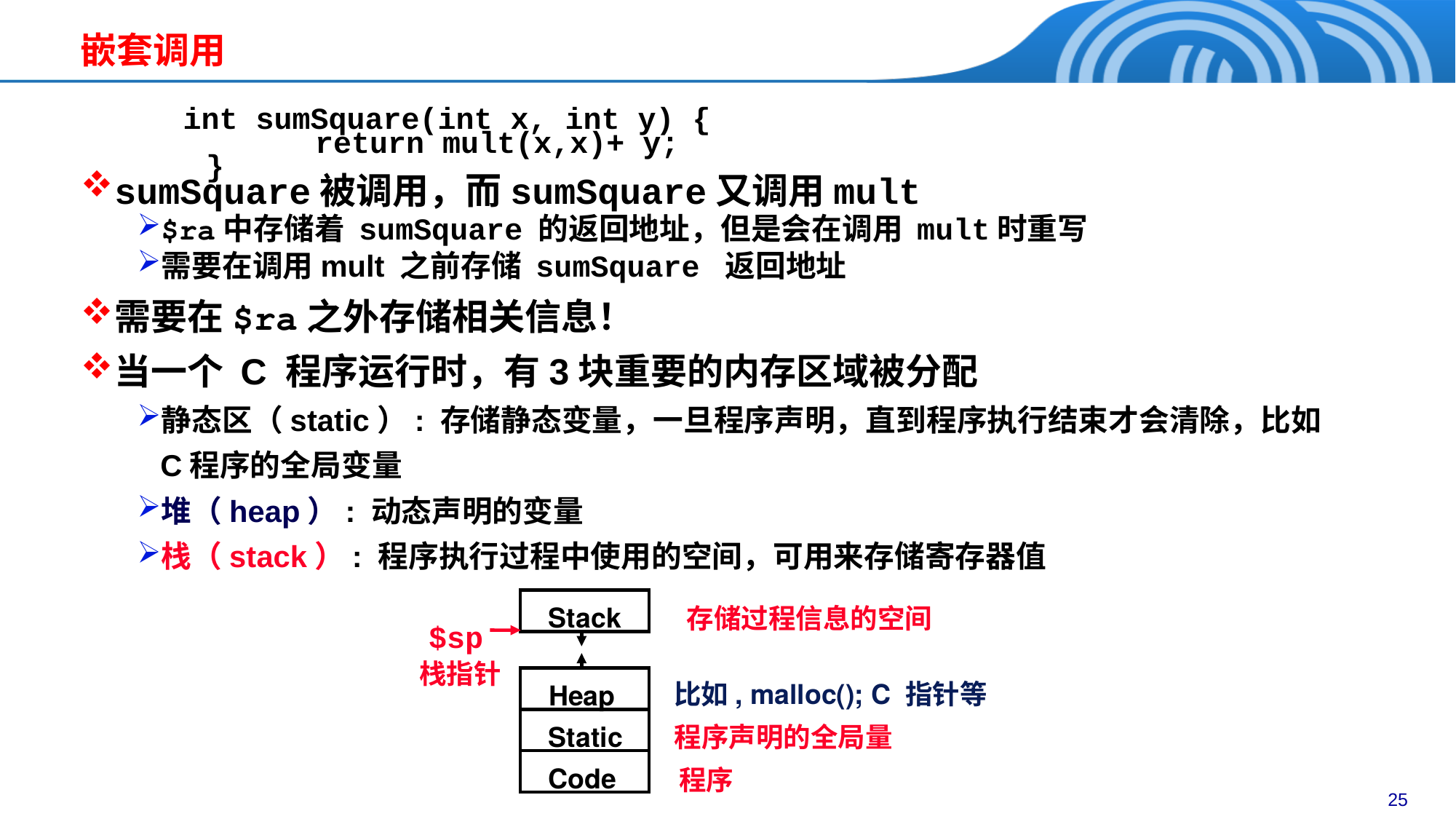

嵌套调用
int sumSquare(int x, int y) {
	return mult(x,x)+ y;
}
sumSquare被调用，而sumSquare又调用mult
$ra中存储着 sumSquare 的返回地址，但是会在调用 mult时重写
需要在调用mult 之前存储 sumSquare 返回地址
需要在$ra之外存储相关信息！
当一个 C 程序运行时，有3块重要的内存区域被分配
静态区（static）: 存储静态变量，一旦程序声明，直到程序执行结束才会清除，比如C程序的全局变量
堆（heap）: 动态声明的变量
栈（stack）: 程序执行过程中使用的空间，可用来存储寄存器值

Stack

存储过程信息的空间
$sp
栈指针

Heap
比如, malloc(); C 指针等

Static
程序声明的全局量

Code
程序